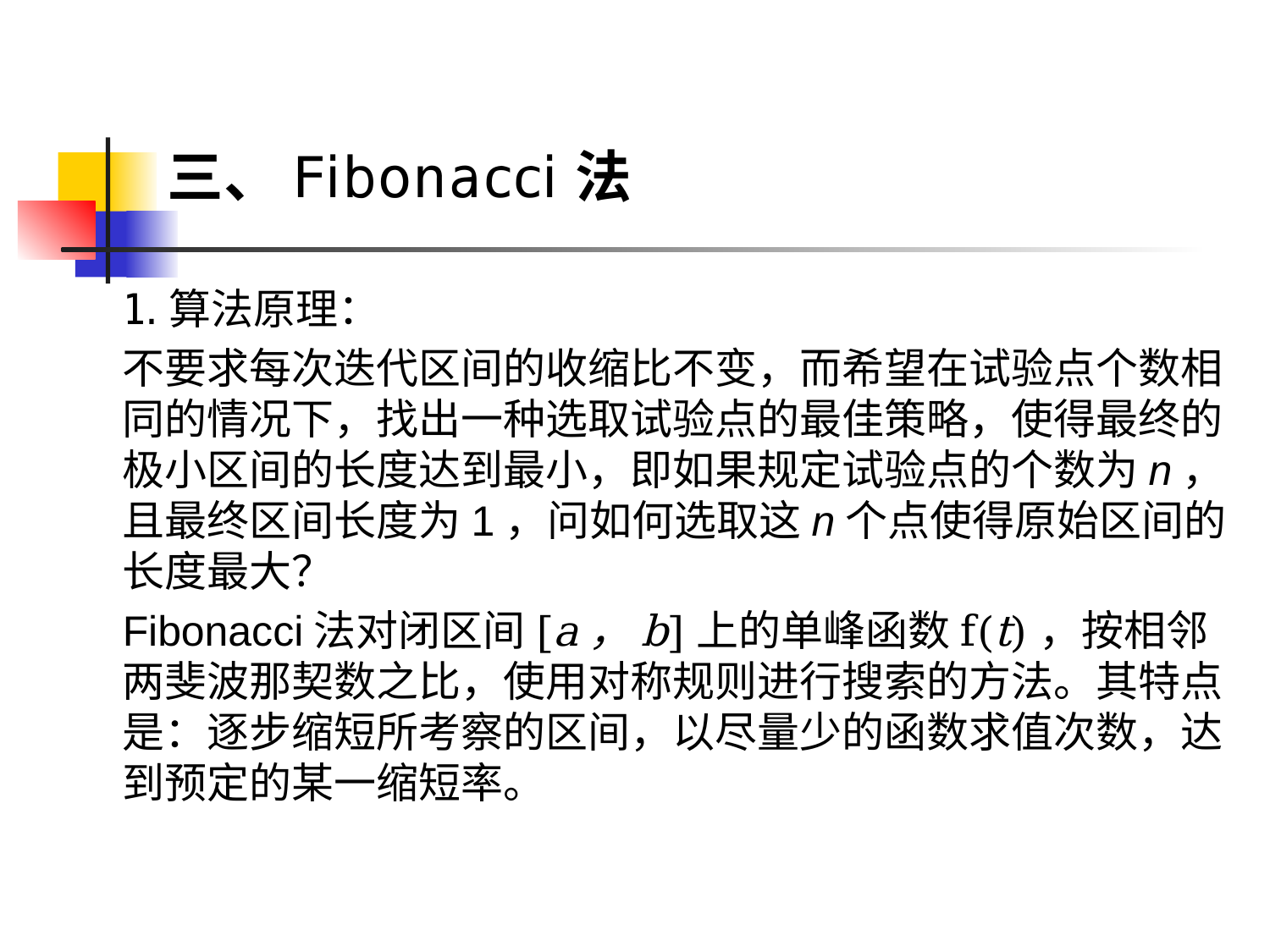

# 三、Fibonacci法
1.算法原理：
不要求每次迭代区间的收缩比不变，而希望在试验点个数相同的情况下，找出一种选取试验点的最佳策略，使得最终的极小区间的长度达到最小，即如果规定试验点的个数为n，且最终区间长度为1，问如何选取这n个点使得原始区间的长度最大？
Fibonacci法对闭区间[a，b]上的单峰函数f(t)，按相邻两斐波那契数之比，使用对称规则进行搜索的方法。其特点是：逐步缩短所考察的区间，以尽量少的函数求值次数，达到预定的某一缩短率。